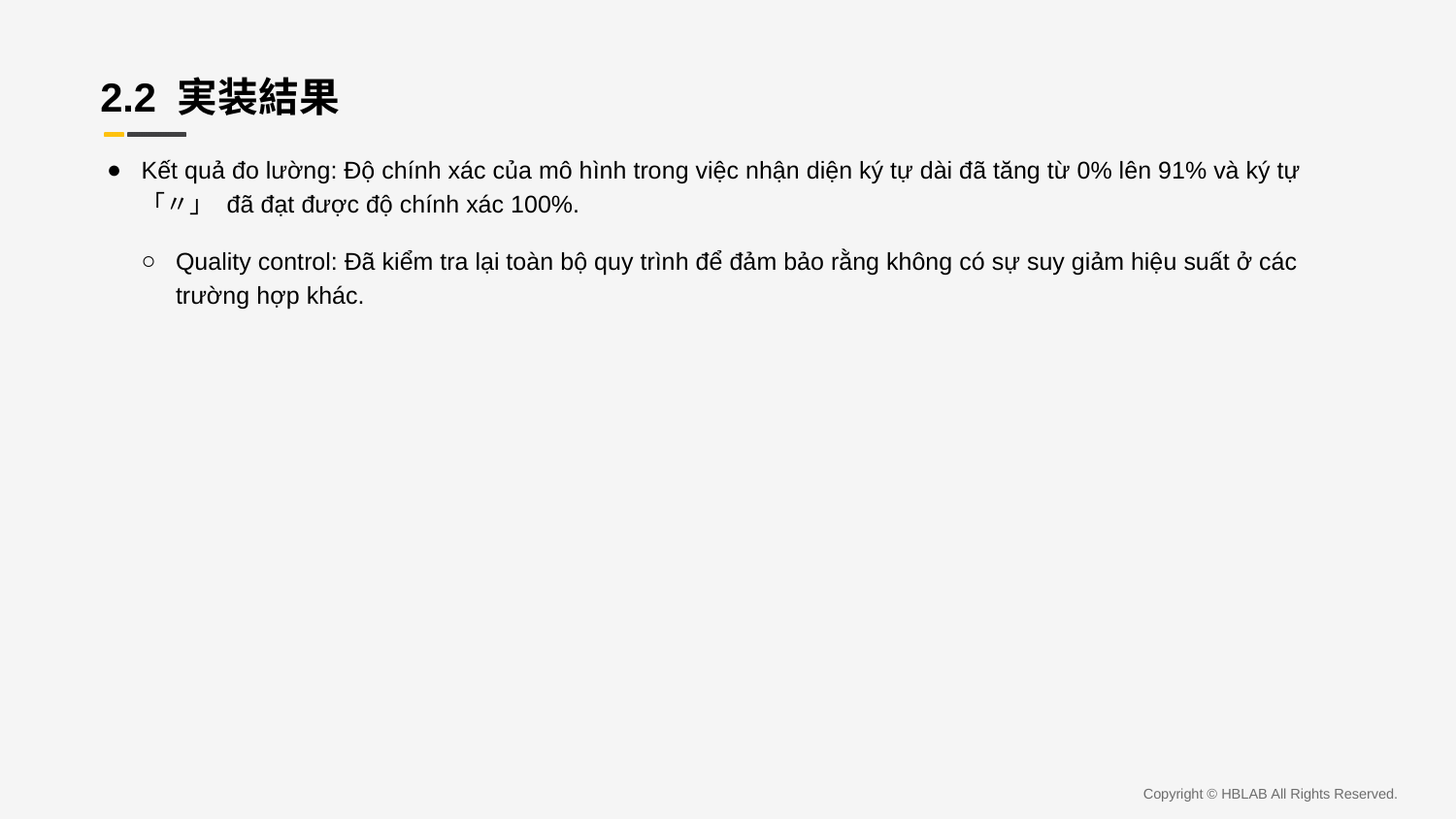

2.2 実装結果
Kết quả đo lường: Độ chính xác của mô hình trong việc nhận diện ký tự dài đã tăng từ 0% lên 91% và ký tự 「〃」 đã đạt được độ chính xác 100%.
Quality control: Đã kiểm tra lại toàn bộ quy trình để đảm bảo rằng không có sự suy giảm hiệu suất ở các trường hợp khác.